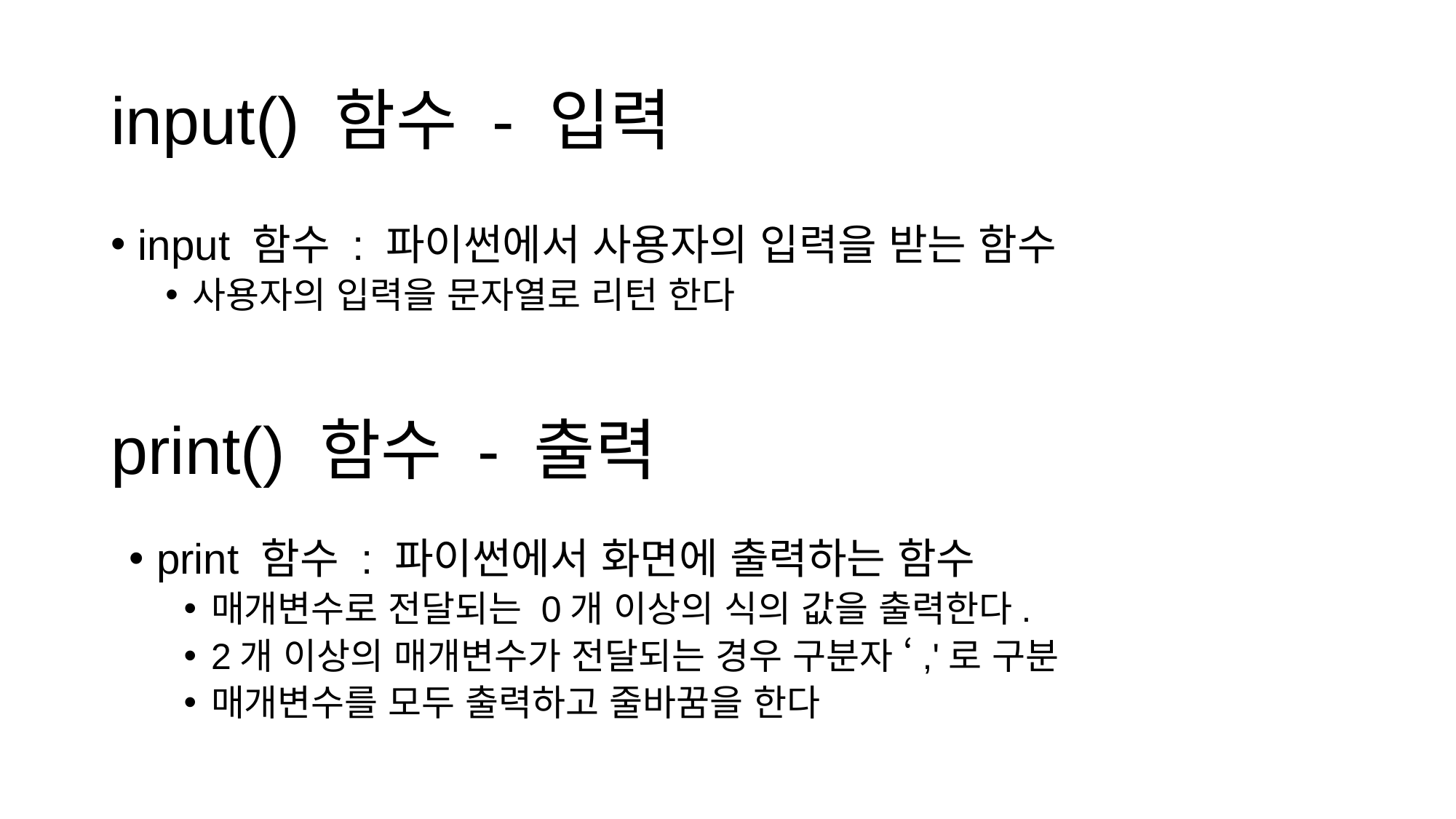

# input() 함수 - 입력
input 함수 : 파이썬에서 사용자의 입력을 받는 함수
사용자의 입력을 문자열로 리턴 한다

print() 함수 - 출력
print 함수 : 파이썬에서 화면에 출력하는 함수
매개변수로 전달되는 0개 이상의 식의 값을 출력한다.
2개 이상의 매개변수가 전달되는 경우 구분자 ‘,'로 구분
매개변수를 모두 출력하고 줄바꿈을 한다